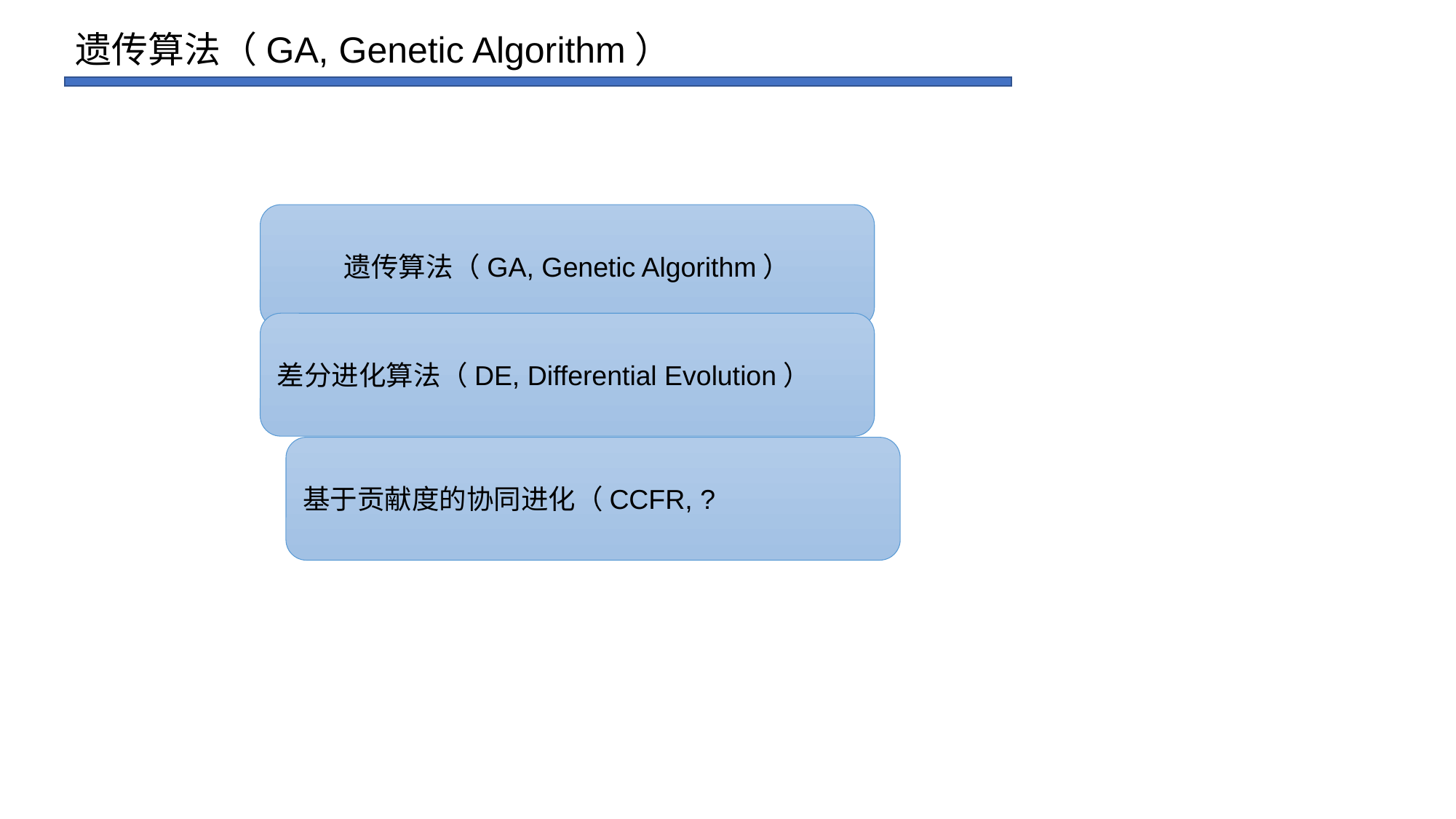

遗传算法（GA, Genetic Algorithm）

遗传算法（GA, Genetic Algorithm）
差分进化算法（DE, Differential Evolution）
基于贡献度的协同进化（CCFR, ?